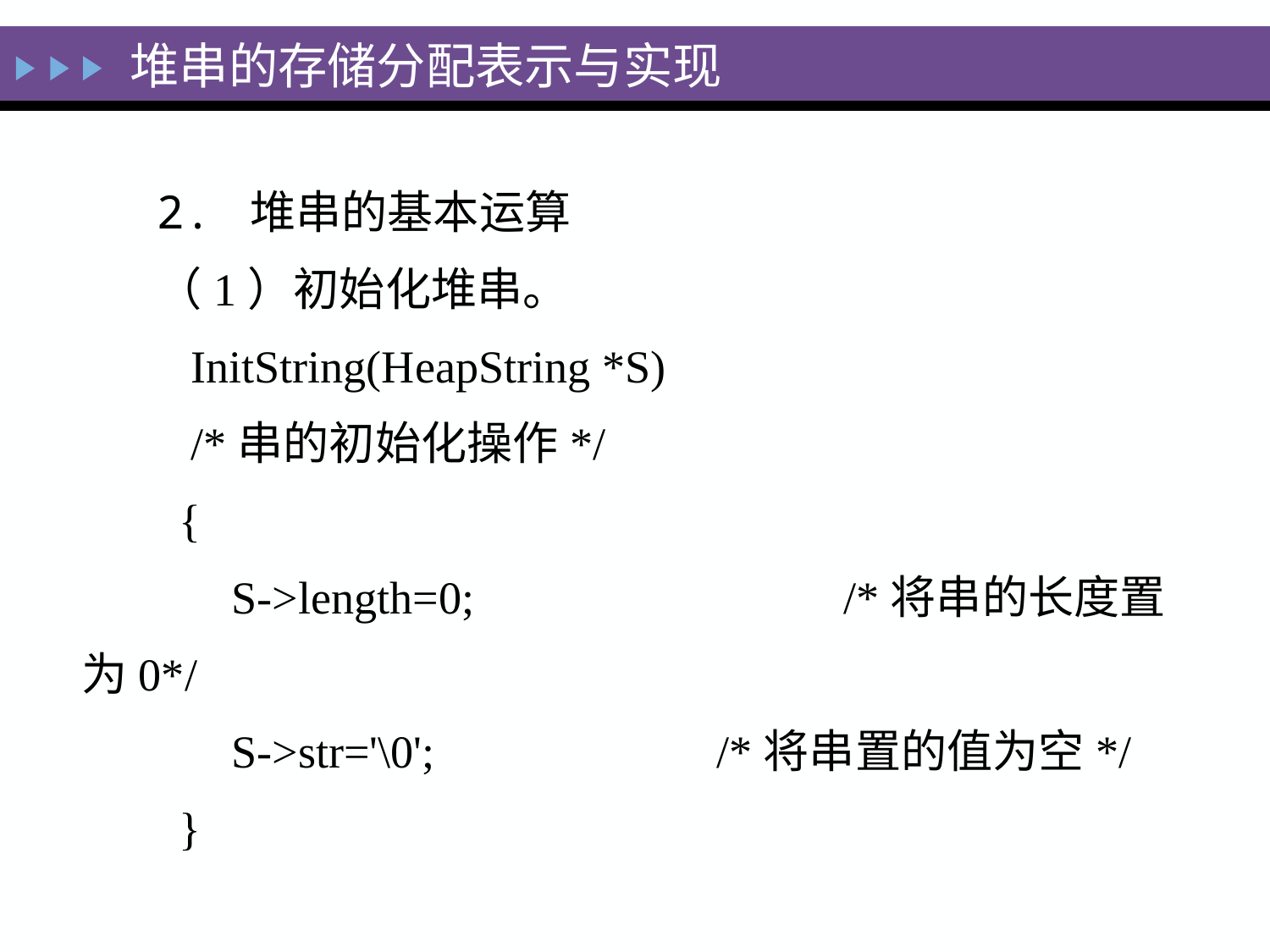

# 堆串的存储分配表示与实现
2. 堆串的基本运算
（1）初始化堆串。
   InitString(HeapString *S)
   /*串的初始化操作*/
  {
	  S->length=0; 			/*将串的长度置为0*/
	  S->str='\0'; 			/*将串置的值为空*/
  }